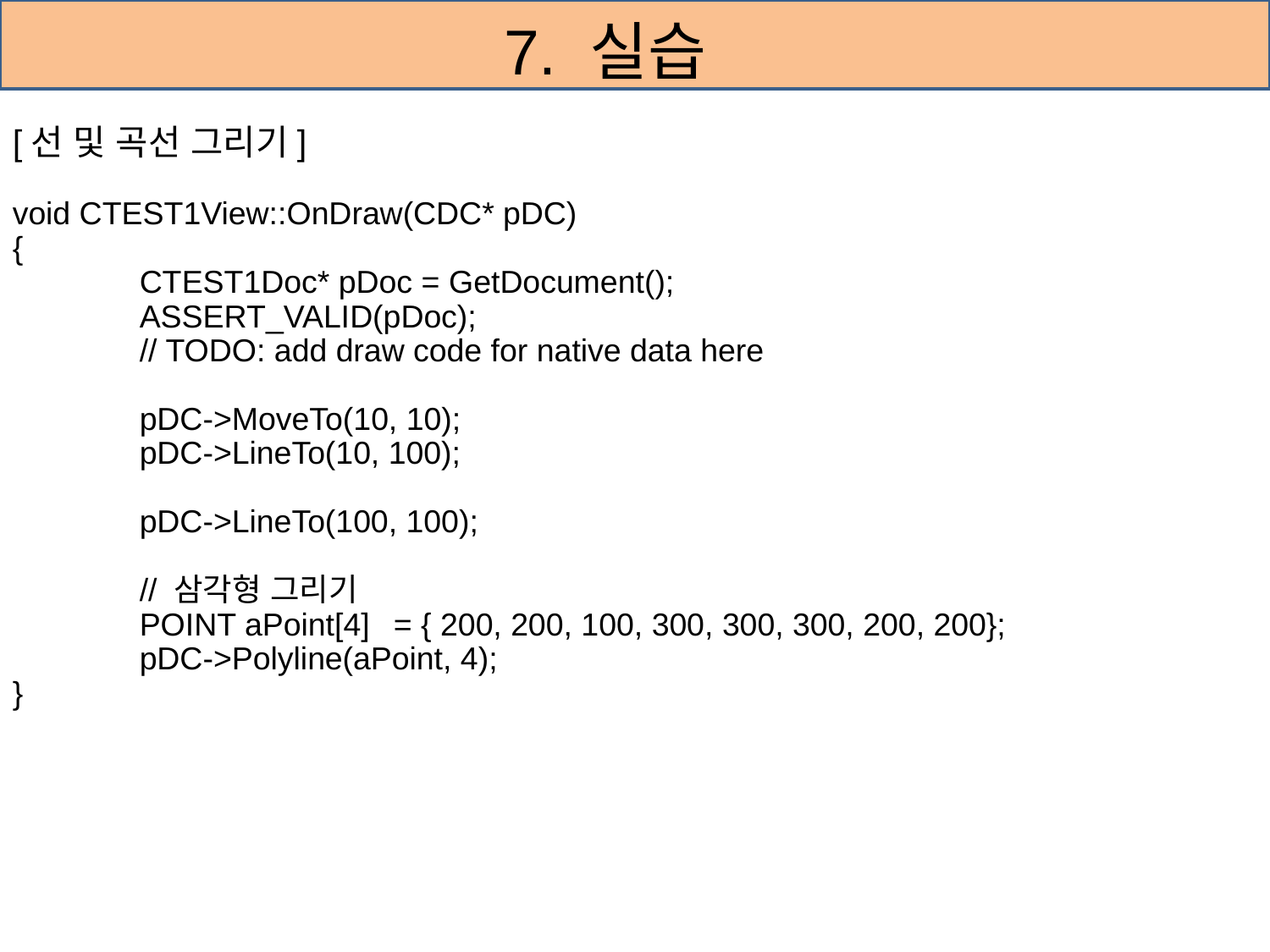

# 7. 실습
[선 및 곡선 그리기]

void CTEST1View::OnDraw(CDC* pDC)
{
	CTEST1Doc* pDoc = GetDocument();
	ASSERT_VALID(pDoc);
	// TODO: add draw code for native data here

	pDC->MoveTo(10, 10);
	pDC->LineTo(10, 100);

	pDC->LineTo(100, 100);

	// 삼각형 그리기
	POINT aPoint[4]	= { 200, 200, 100, 300, 300, 300, 200, 200};
	pDC->Polyline(aPoint, 4);
}